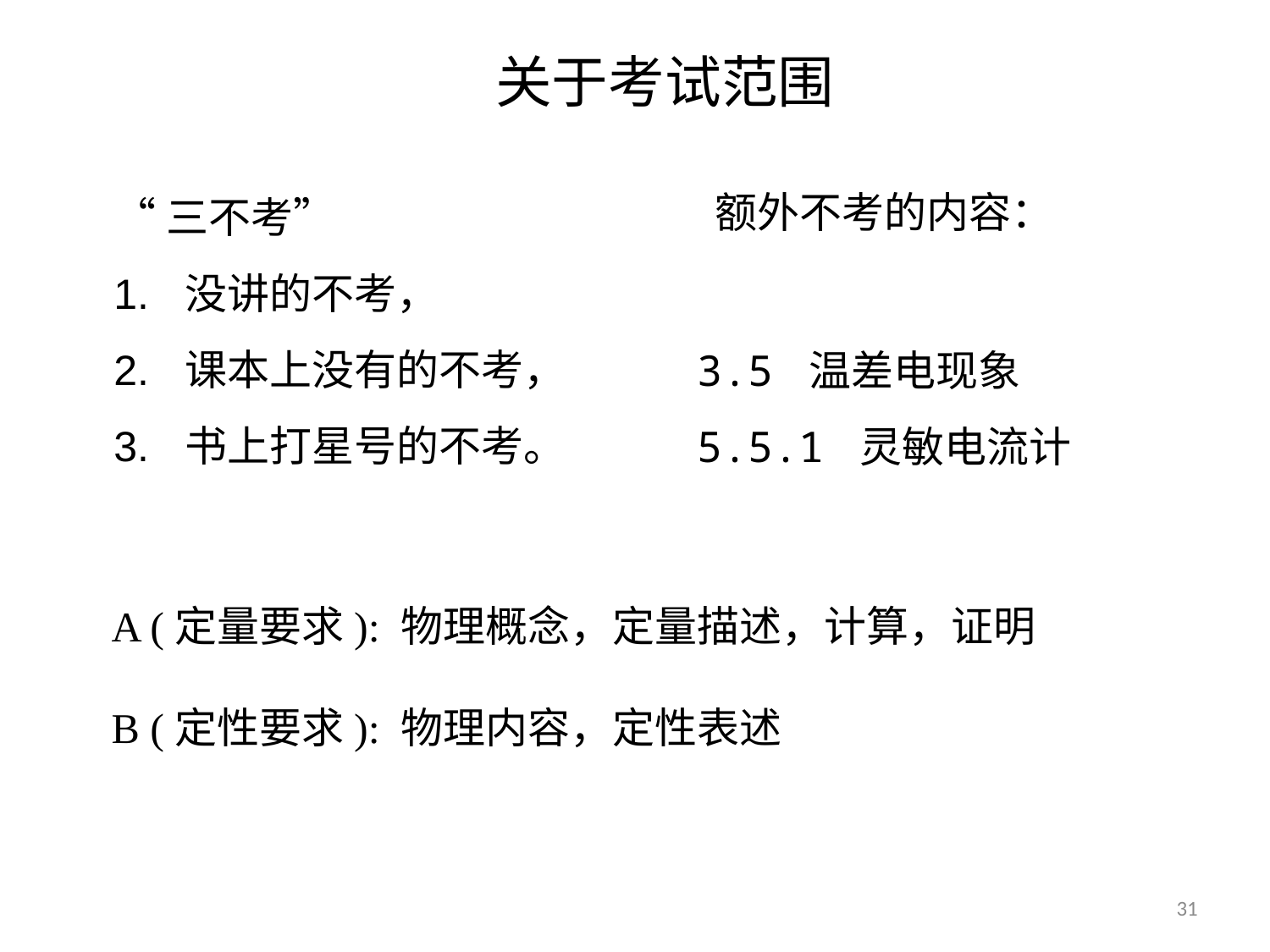

关于考试范围
“三不考”
没讲的不考，
课本上没有的不考，
书上打星号的不考。

额外不考的内容：
3.5 温差电现象
5.5.1 灵敏电流计

A (定量要求): 物理概念，定量描述，计算，证明

B (定性要求): 物理内容，定性表述
31